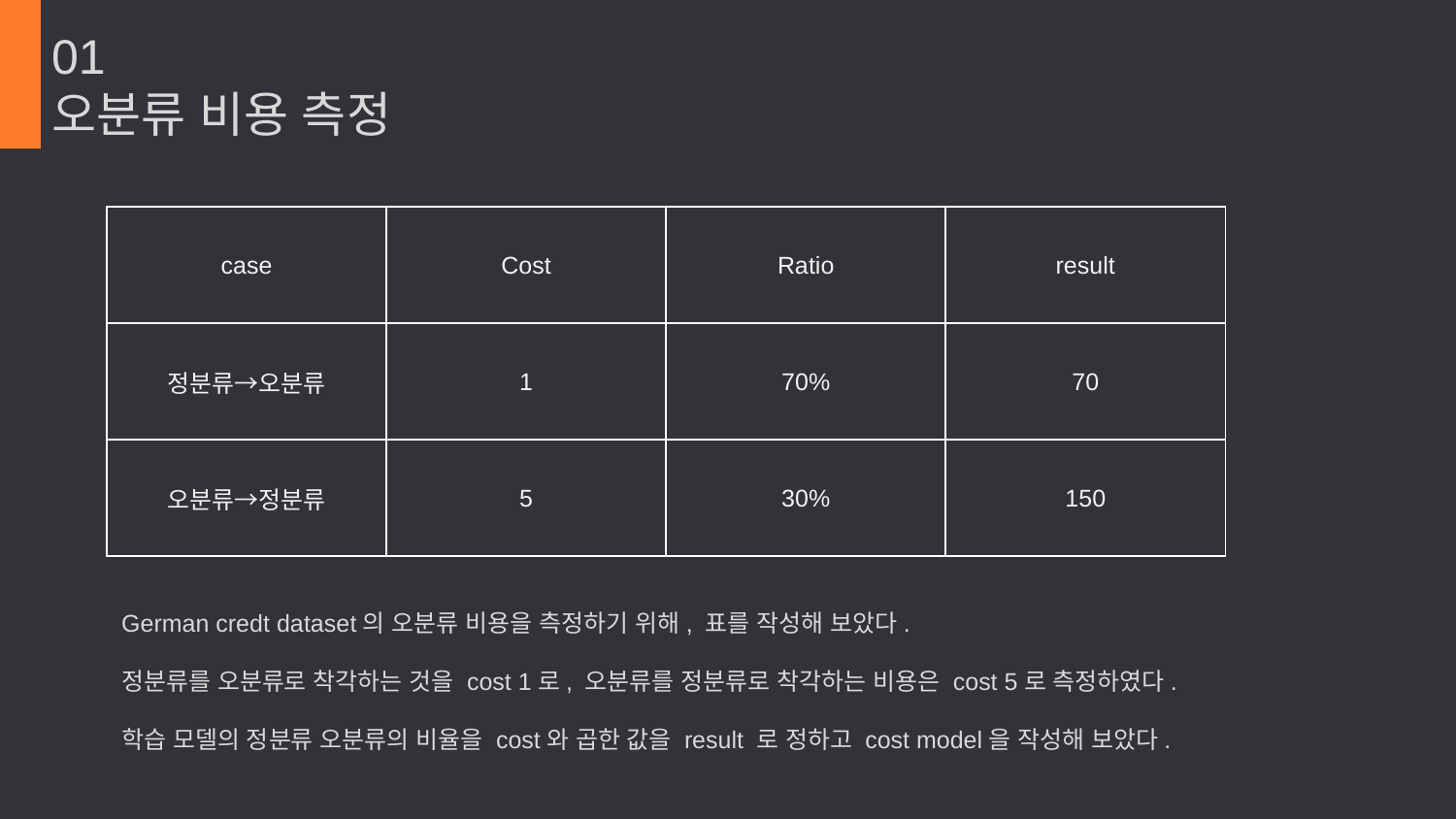

01
오분류 비용 측정
| case | Cost | Ratio | result |
| --- | --- | --- | --- |
| 정분류→오분류 | 1 | 70% | 70 |
| 오분류→정분류 | 5 | 30% | 150 |
German credt dataset의 오분류 비용을 측정하기 위해, 표를 작성해 보았다.

정분류를 오분류로 착각하는 것을 cost 1로, 오분류를 정분류로 착각하는 비용은 cost 5로 측정하였다.

학습 모델의 정분류 오분류의 비율을 cost와 곱한 값을 result 로 정하고 cost model을 작성해 보았다.